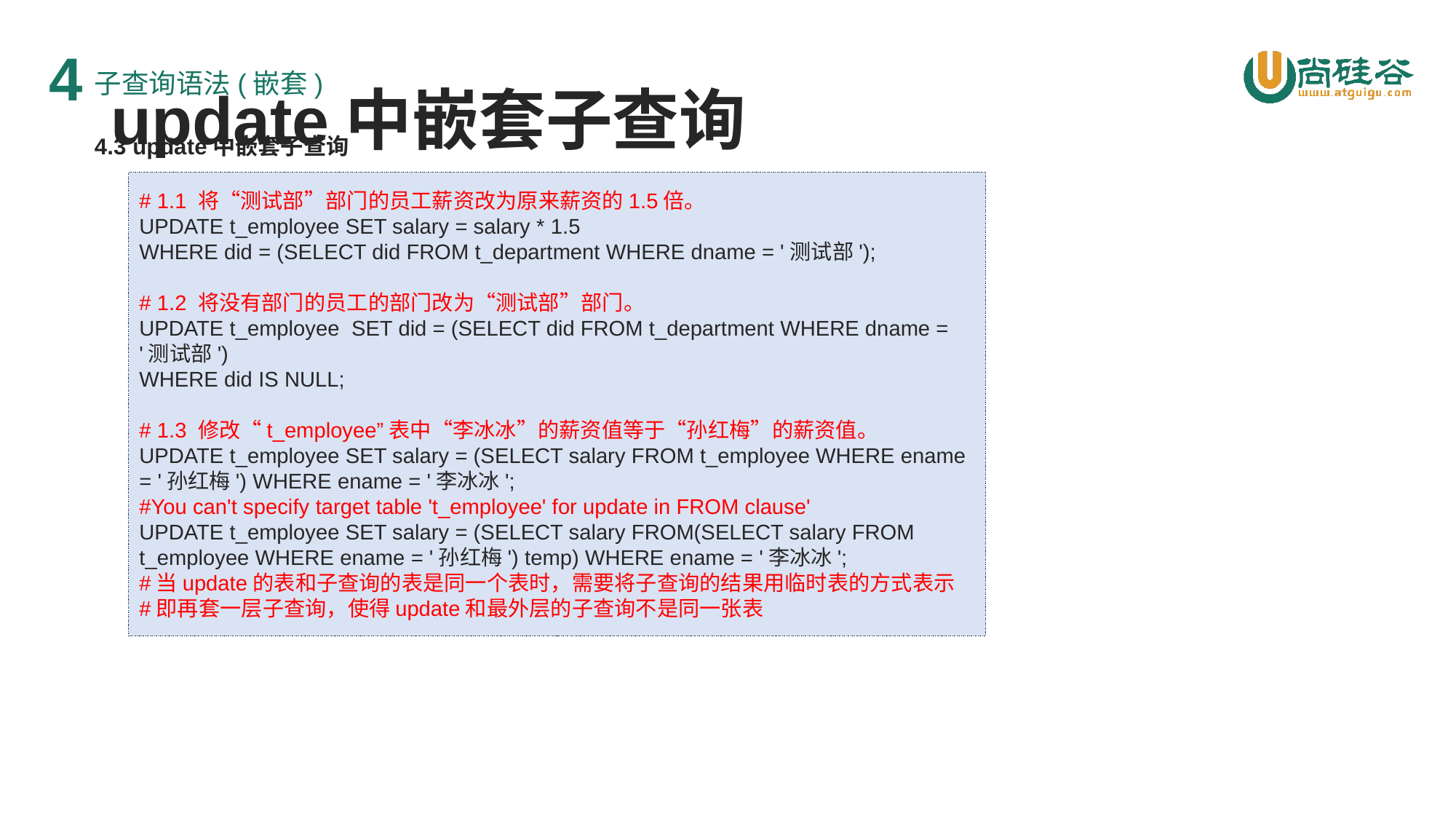

4
# update中嵌套子查询
子查询语法(嵌套)
4.3 update中嵌套子查询
# 1.1 将“测试部”部门的员工薪资改为原来薪资的1.5倍。
UPDATE t_employee SET salary = salary * 1.5
WHERE did = (SELECT did FROM t_department WHERE dname = '测试部');

# 1.2 将没有部门的员工的部门改为“测试部”部门。
UPDATE t_employee  SET did = (SELECT did FROM t_department WHERE dname = '测试部')
WHERE did IS NULL;

# 1.3 修改“t_employee”表中“李冰冰”的薪资值等于“孙红梅”的薪资值。
UPDATE t_employee SET salary = (SELECT salary FROM t_employee WHERE ename = '孙红梅') WHERE ename = '李冰冰';
#You can't specify target table 't_employee' for update in FROM clause'
UPDATE t_employee SET salary = (SELECT salary FROM(SELECT salary FROM t_employee WHERE ename = '孙红梅') temp) WHERE ename = '李冰冰';
#当update的表和子查询的表是同一个表时，需要将子查询的结果用临时表的方式表示
#即再套一层子查询，使得update和最外层的子查询不是同一张表